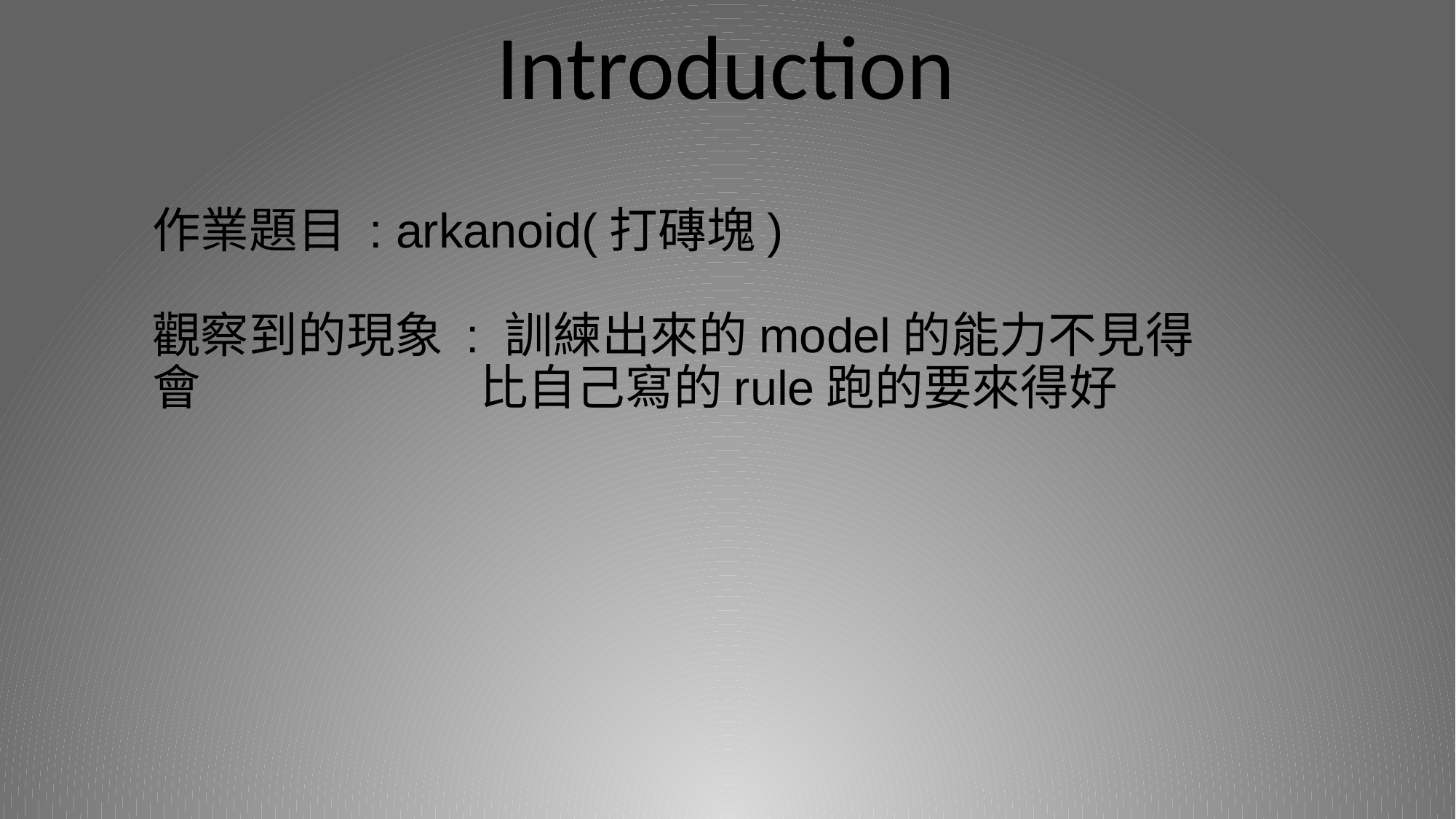

# Introduction
作業題目 : arkanoid(打磚塊)

觀察到的現象 : 訓練出來的model的能力不見得會			比自己寫的rule跑的要來得好